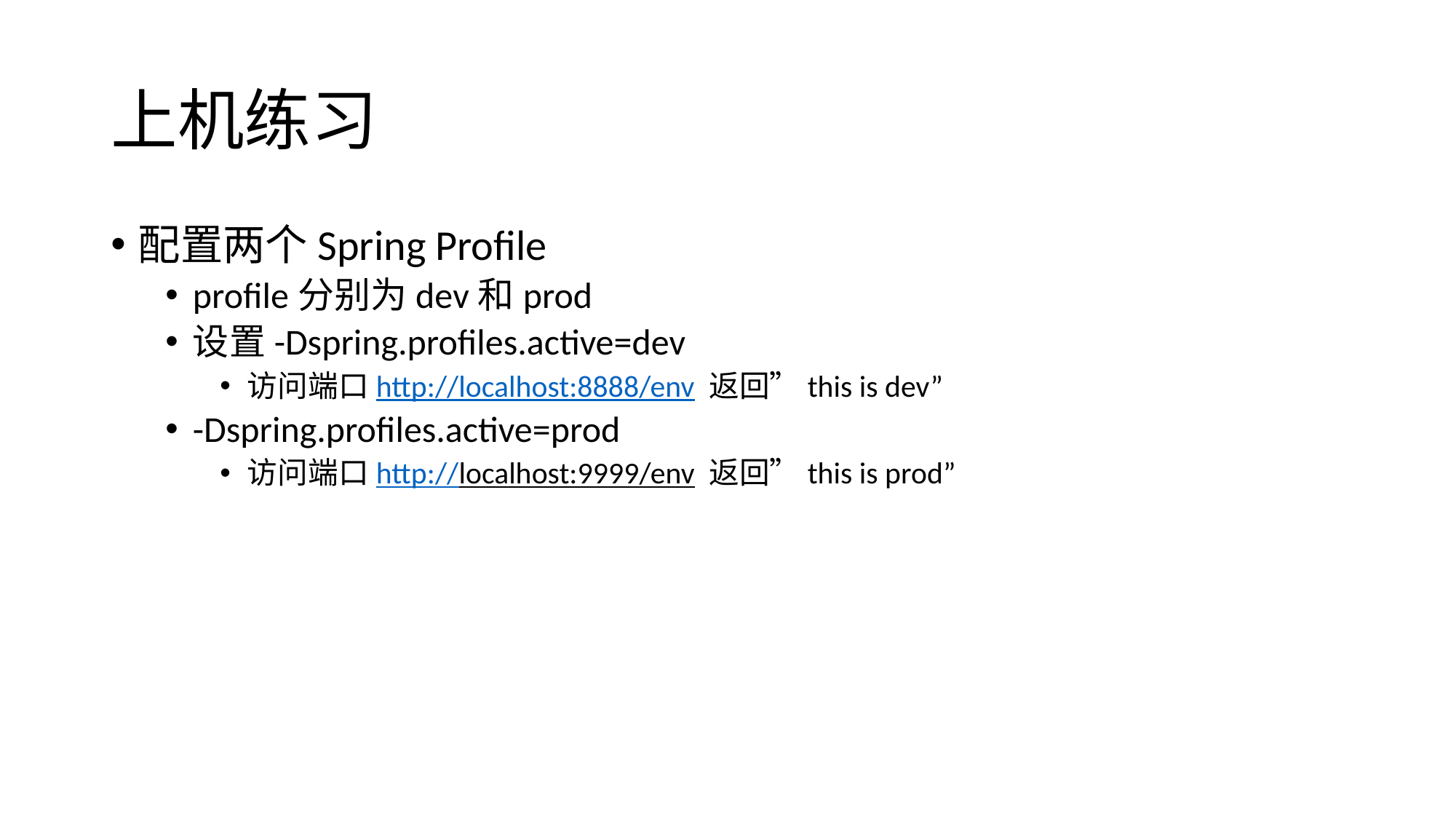

# 上机练习
配置两个Spring Profile
profile分别为dev和prod
设置-Dspring.profiles.active=dev
访问端口http://localhost:8888/env 返回”this is dev”
-Dspring.profiles.active=prod
访问端口http://localhost:9999/env 返回”this is prod”